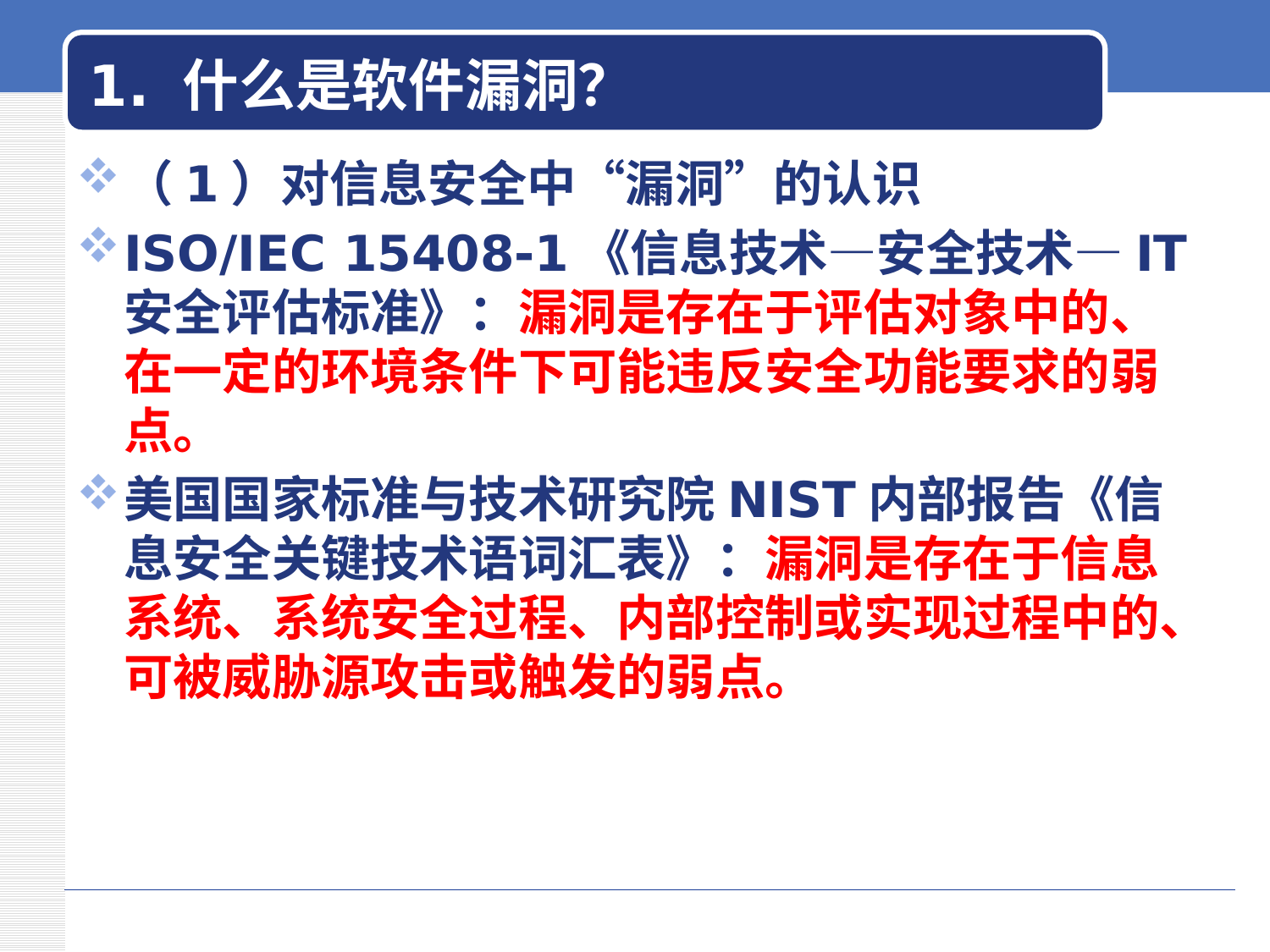

# 1. 什么是软件漏洞？
（1）对信息安全中“漏洞”的认识
ISO/IEC 15408-1《信息技术—安全技术—IT安全评估标准》：漏洞是存在于评估对象中的、在一定的环境条件下可能违反安全功能要求的弱点。
美国国家标准与技术研究院NIST内部报告《信息安全关键技术语词汇表》：漏洞是存在于信息系统、系统安全过程、内部控制或实现过程中的、可被威胁源攻击或触发的弱点。